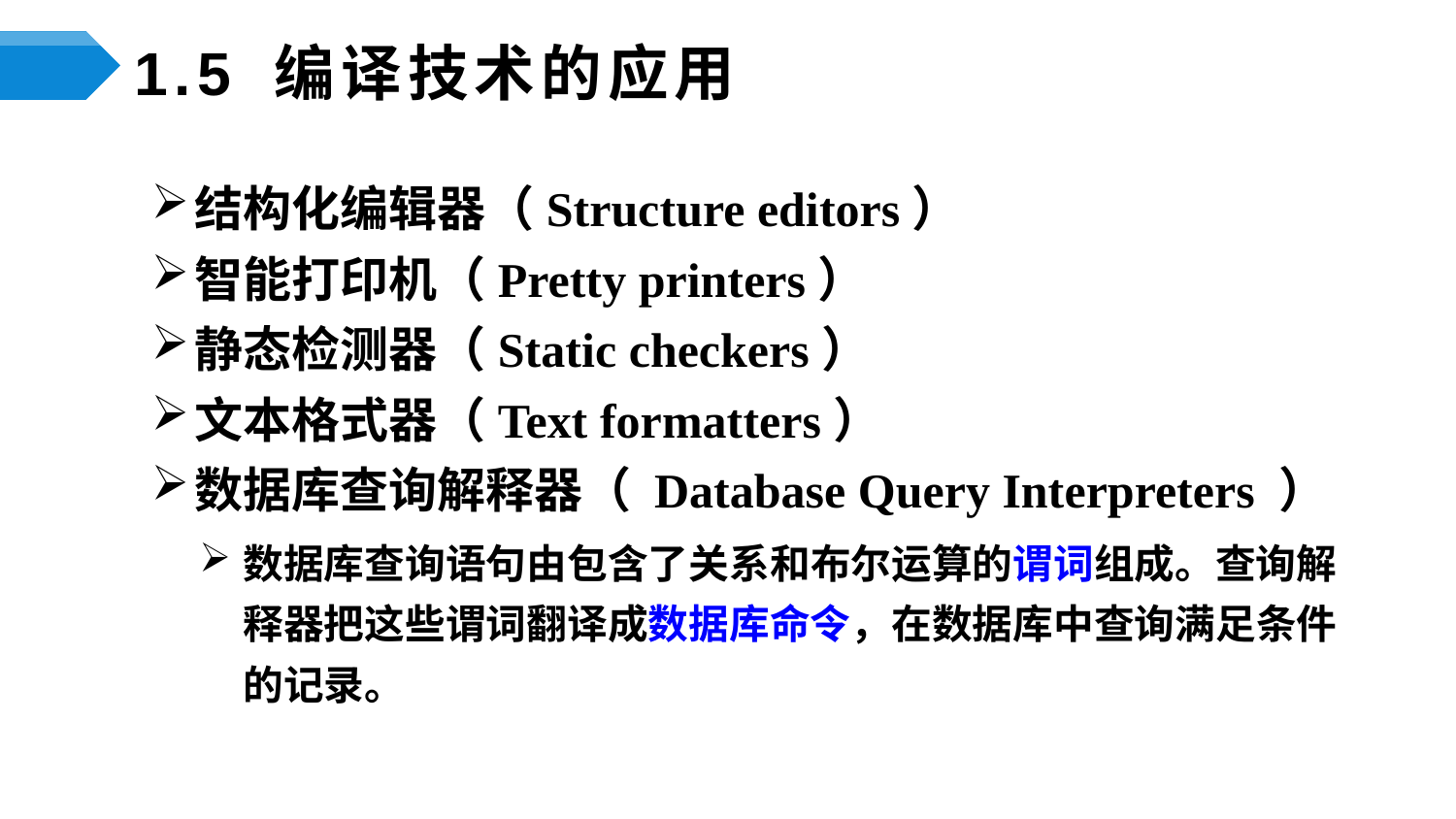

# 1.5 编译技术的应用
结构化编辑器（Structure editors）
智能打印机（Pretty printers）
静态检测器（Static checkers）
文本格式器（Text formatters）
数据库查询解释器（ Database Query Interpreters ）
数据库查询语句由包含了关系和布尔运算的谓词组成。查询解释器把这些谓词翻译成数据库命令，在数据库中查询满足条件的记录。